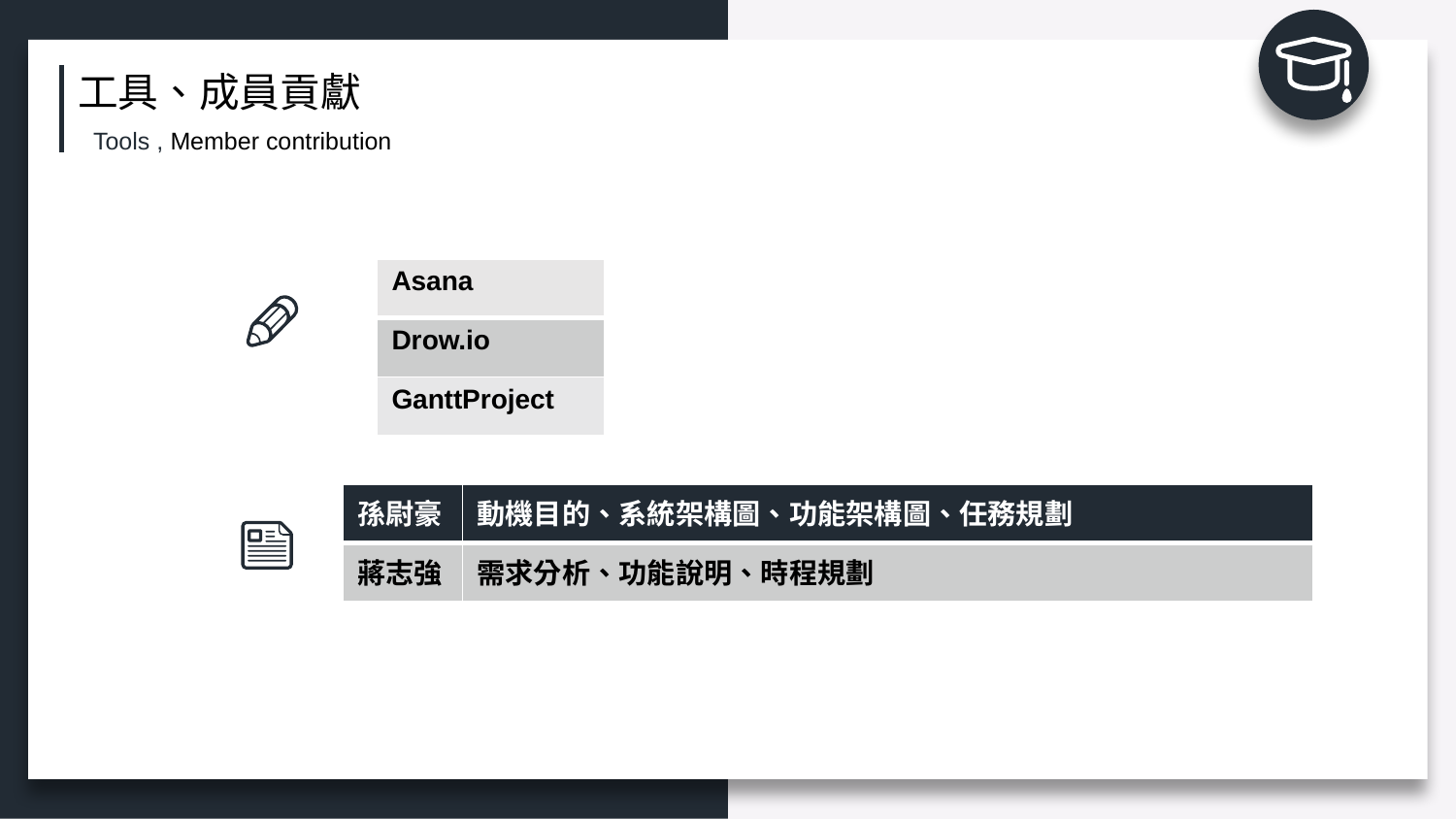

工具、成員貢獻
Tools , Member contribution
| Asana |
| --- |
| Drow.io |
| GanttProject |

Lorem ipsum dolor sit amet, consectetuer adipiscing elit. Aenean commodo ligula eget dolor.
| 孫尉豪 | 動機目的、系統架構圖、功能架構圖、任務規劃 |
| --- | --- |
| 蔣志強 | 需求分析、功能說明、時程規劃 |

Lorem ipsum dolor sit amet, consectetuer adipiscing elit. Aenean commodo ligula eget dolor.